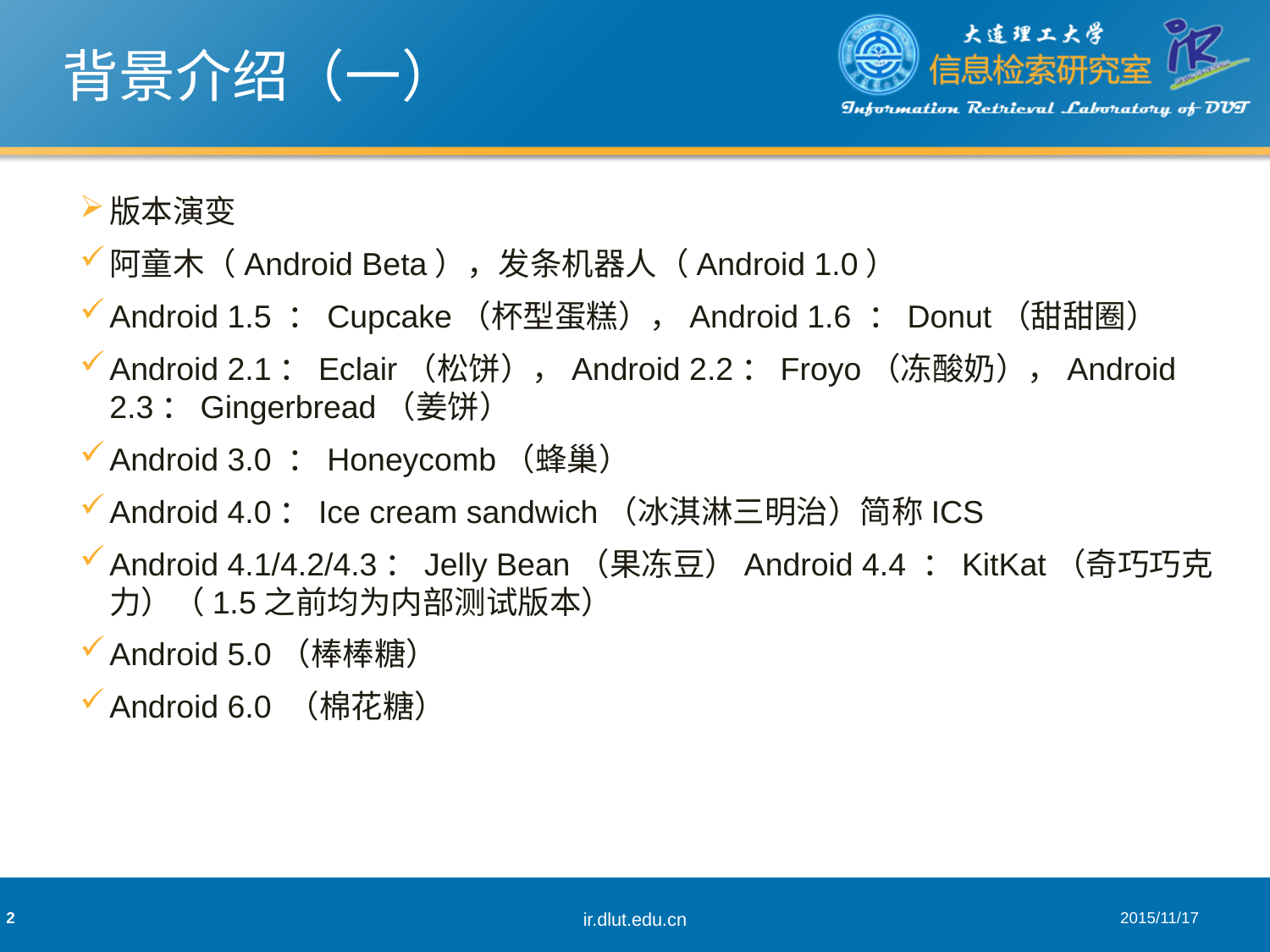

# 背景介绍（一）
版本演变
阿童木（Android Beta），发条机器人（Android 1.0）
Android 1.5 ：Cupcake（杯型蛋糕），Android 1.6 ：Donut（甜甜圈）
Android 2.1：Eclair（松饼），Android 2.2：Froyo（冻酸奶），Android 2.3：Gingerbread（姜饼）
Android 3.0 ：Honeycomb（蜂巢）
Android 4.0：Ice cream sandwich（冰淇淋三明治）简称ICS
Android 4.1/4.2/4.3：Jelly Bean（果冻豆）Android 4.4 ：KitKat（奇巧巧克力）（1.5之前均为内部测试版本）
Android 5.0（棒棒糖）
Android 6.0 （棉花糖）